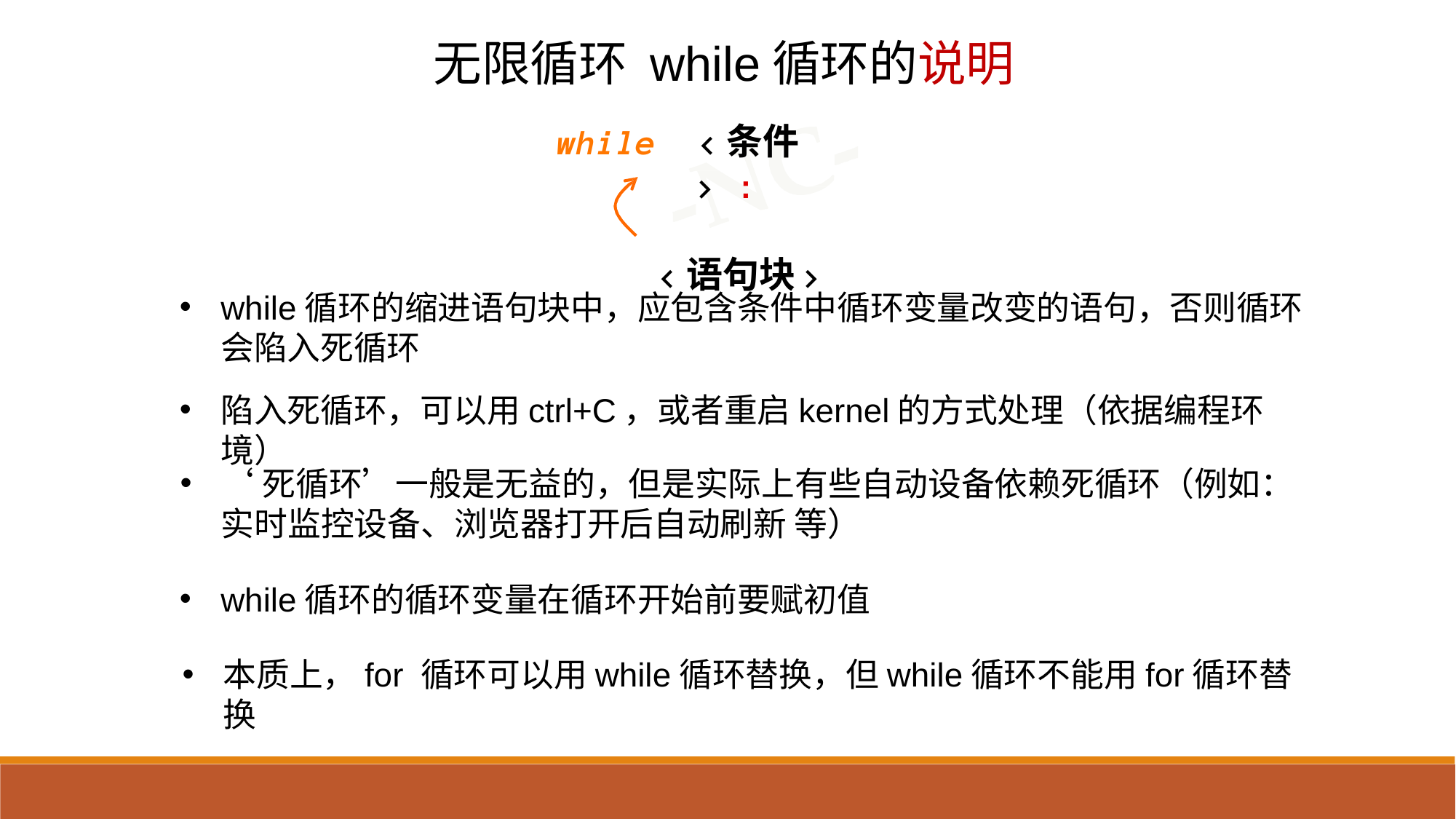

无限循环 while循环的说明
while
<条件> :

<语句块>

while循环的缩进语句块中，应包含条件中循环变量改变的语句，否则循环会陷入死循环
陷入死循环，可以用ctrl+C，或者重启kernel的方式处理（依据编程环境）
‘死循环’一般是无益的，但是实际上有些自动设备依赖死循环（例如：实时监控设备、浏览器打开后自动刷新 等）
while循环的循环变量在循环开始前要赋初值
本质上，for 循环可以用while循环替换，但while循环不能用for循环替换